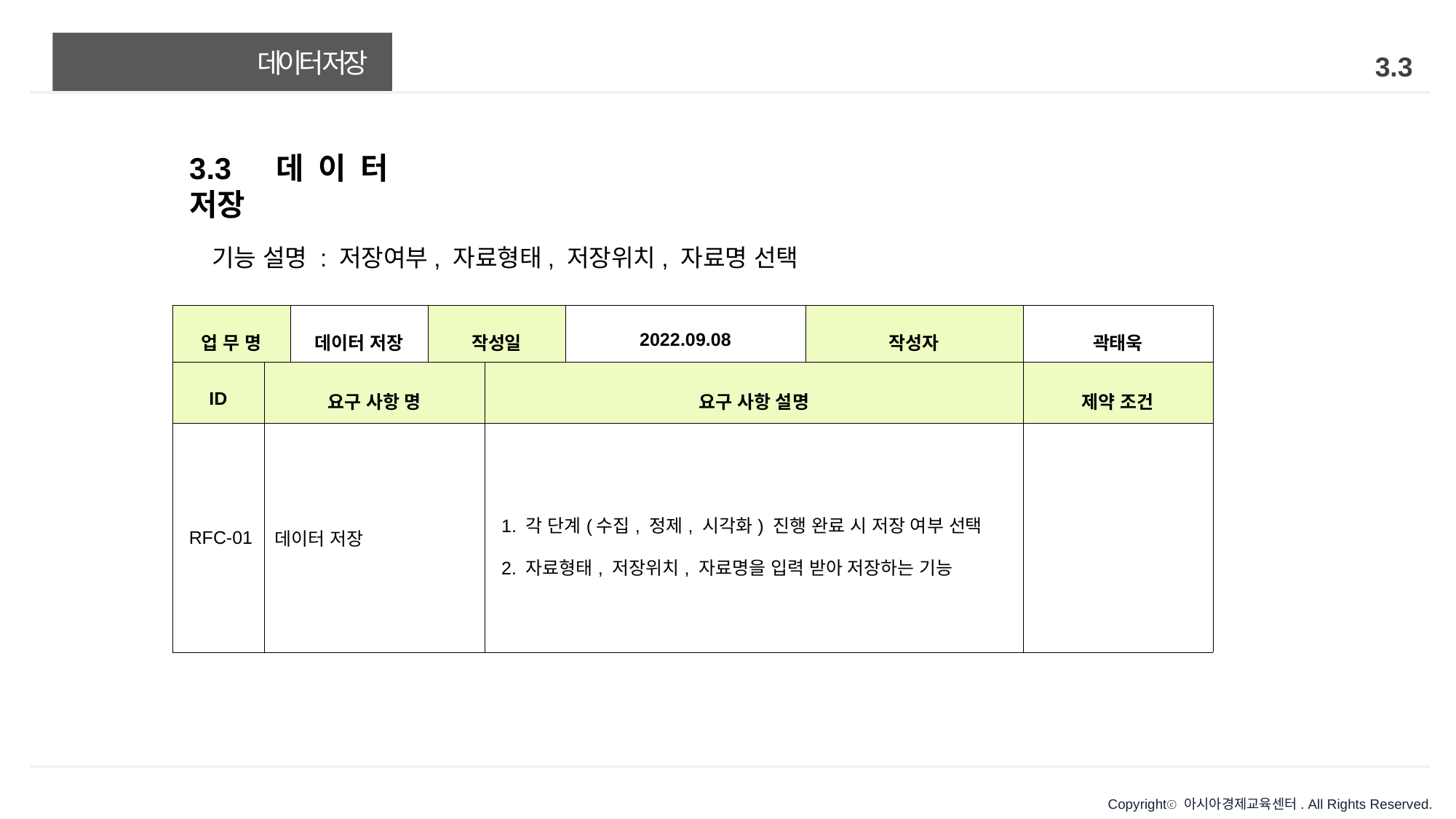

# 데이터 저장
3.3
3.3 데이터 저장

기능 설명 : 저장여부, 자료형태, 저장위치, 자료명 선택

| 업 무 명 |  | 데이터 저장 | 작성일 |  | 2022.09.08 | 작성자 | 곽태욱 |
| --- | --- | --- | --- | --- | --- | --- | --- |
| ID | 요구 사항 명 |  |  | 요구 사항 설명 |  |  | 제약 조건 |
| RFC-01 | 데이터 저장 |  |  | 1. 각 단계(수집, 정제, 시각화) 진행 완료 시 저장 여부 선택 2. 자료형태, 저장위치, 자료명을 입력 받아 저장하는 기능 |  |  |  |